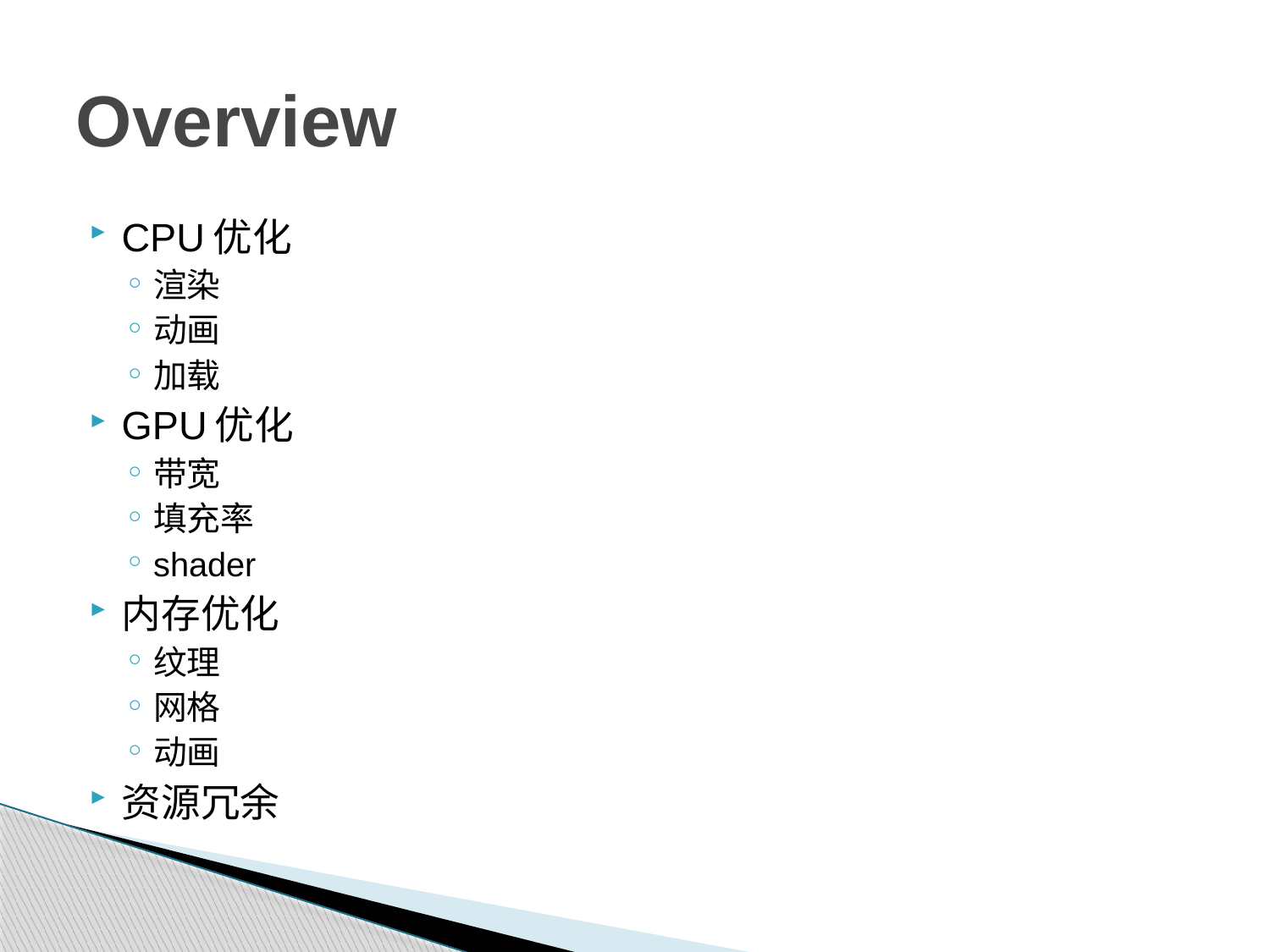

# Overview
CPU优化
渲染
动画
加载
GPU优化
带宽
填充率
shader
内存优化
纹理
网格
动画
资源冗余